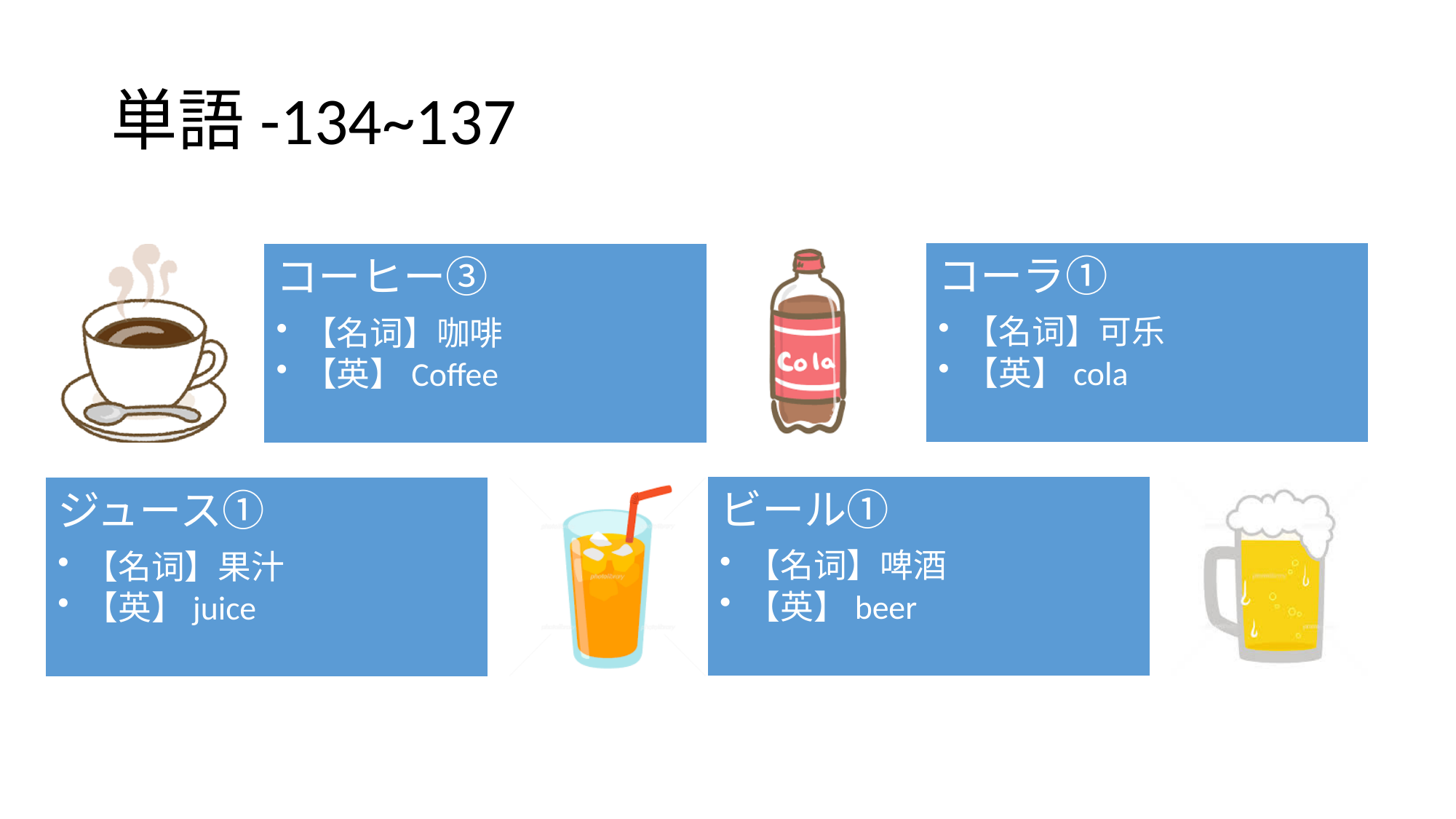

# 単語-134~137
コーラ①
【名词】可乐
【英】cola
ビール①
【名词】啤酒
【英】beer
コーヒー③
【名词】咖啡
【英】Coffee
ジュース①
【名词】果汁
【英】juice